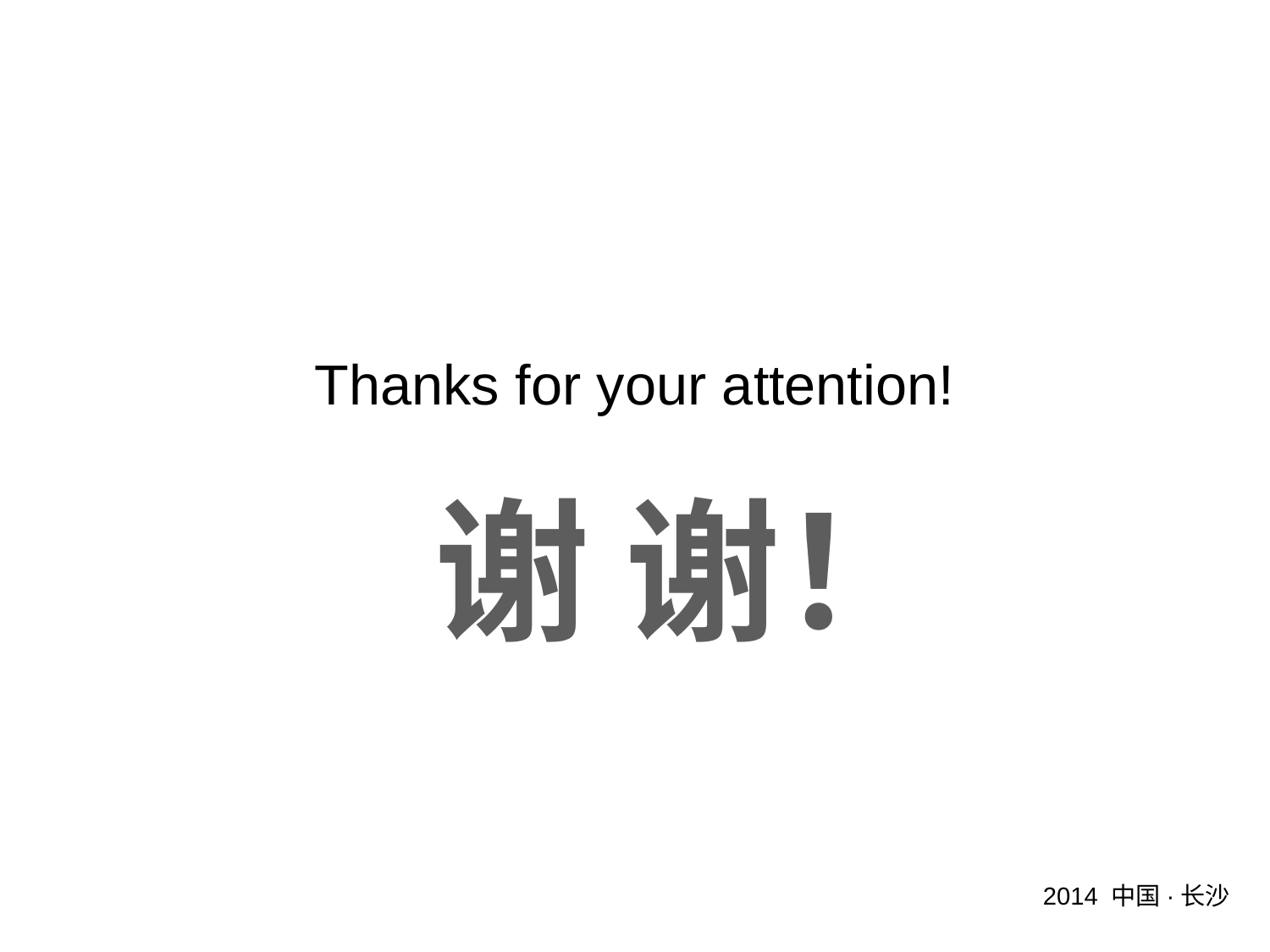

# Thanks for your attention!
谢 谢！
2014 中国·长沙